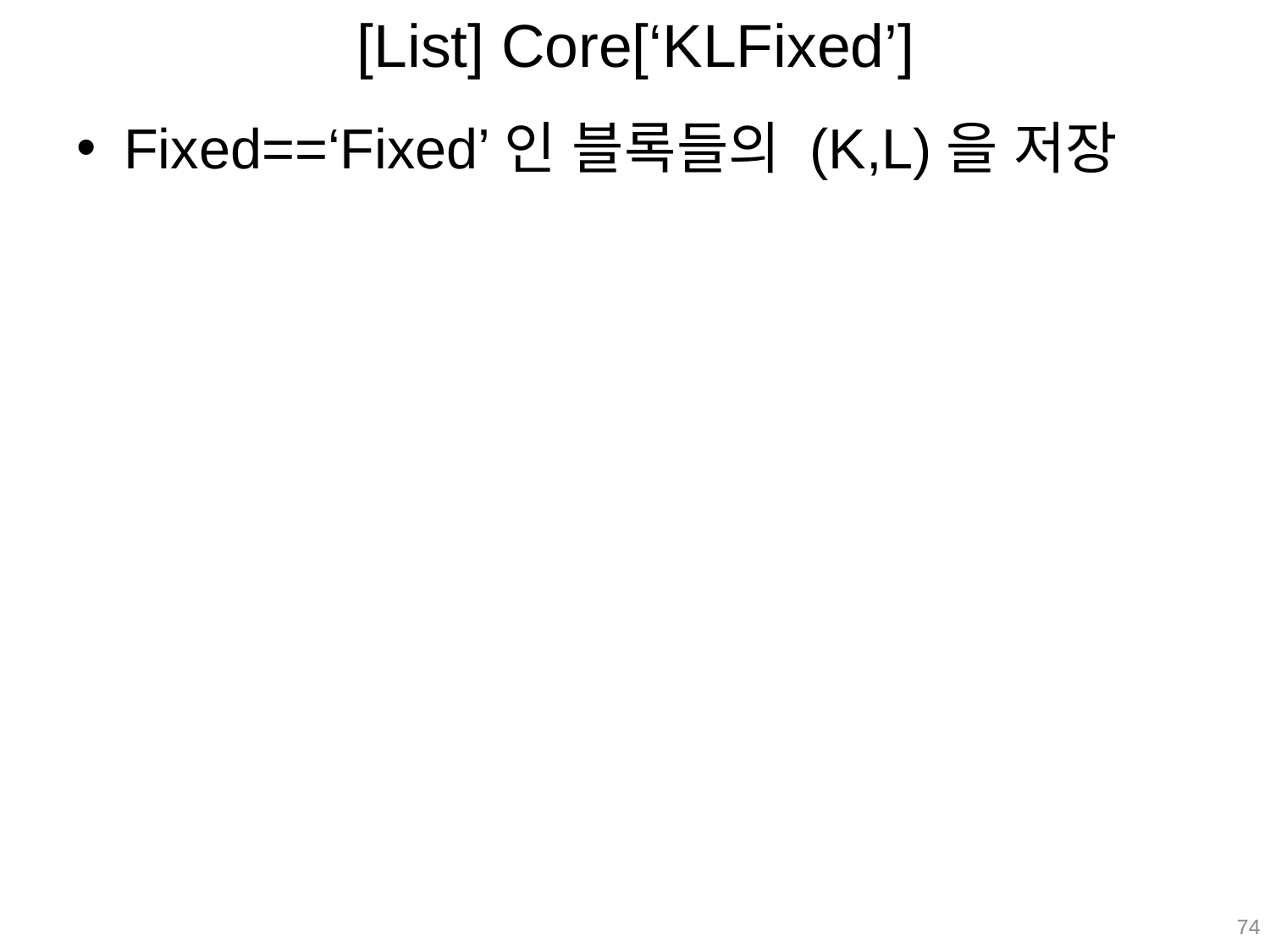

# [List] Core[‘KLFixed’]
Fixed==‘Fixed’인 블록들의 (K,L)을 저장
74